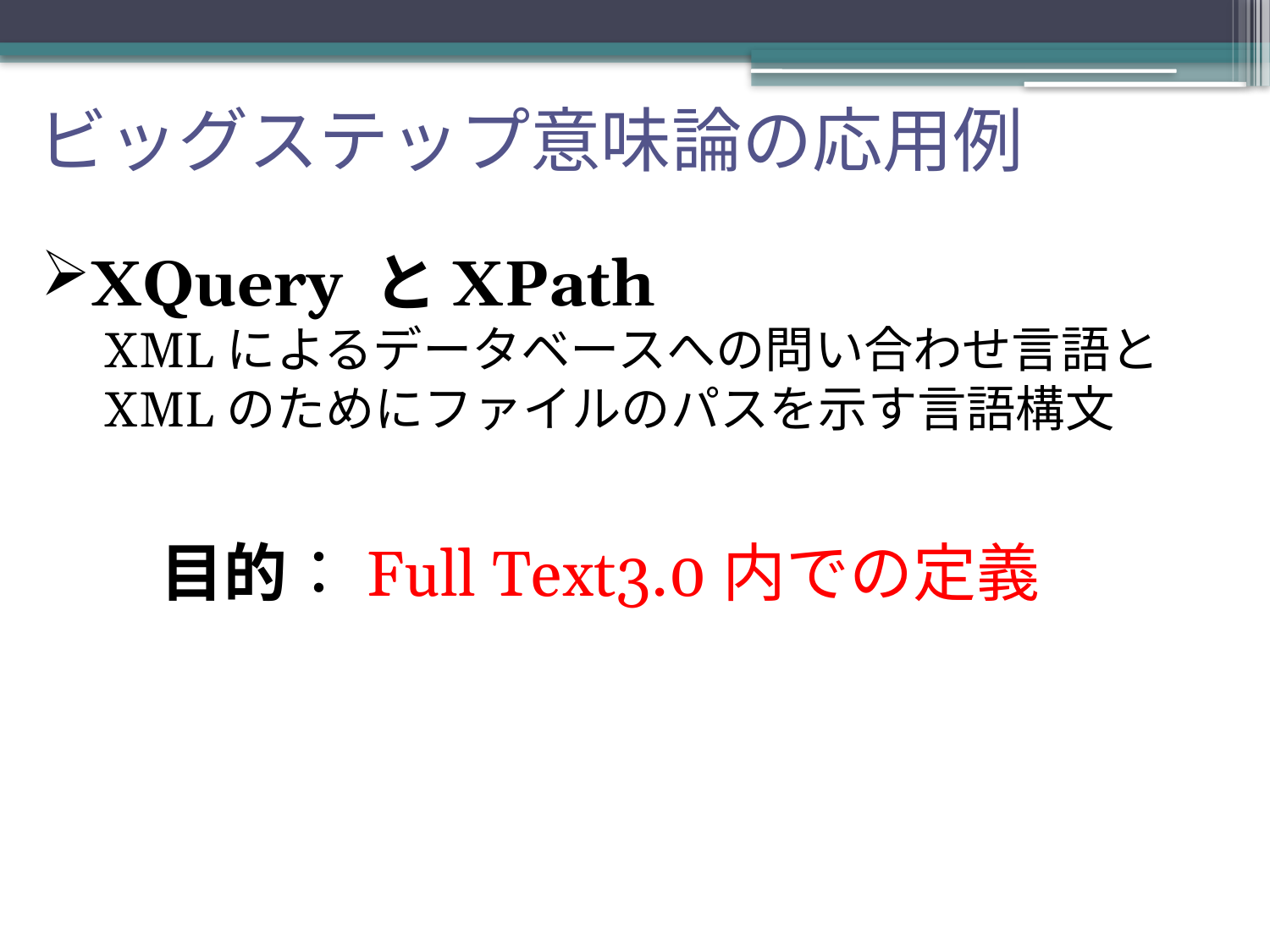

ビッグステップ意味論の応用例
XQuery とXPath
XMLによるデータベースへの問い合わせ言語と
XMLのためにファイルのパスを示す言語構文
目的：Full Text3.0内での定義